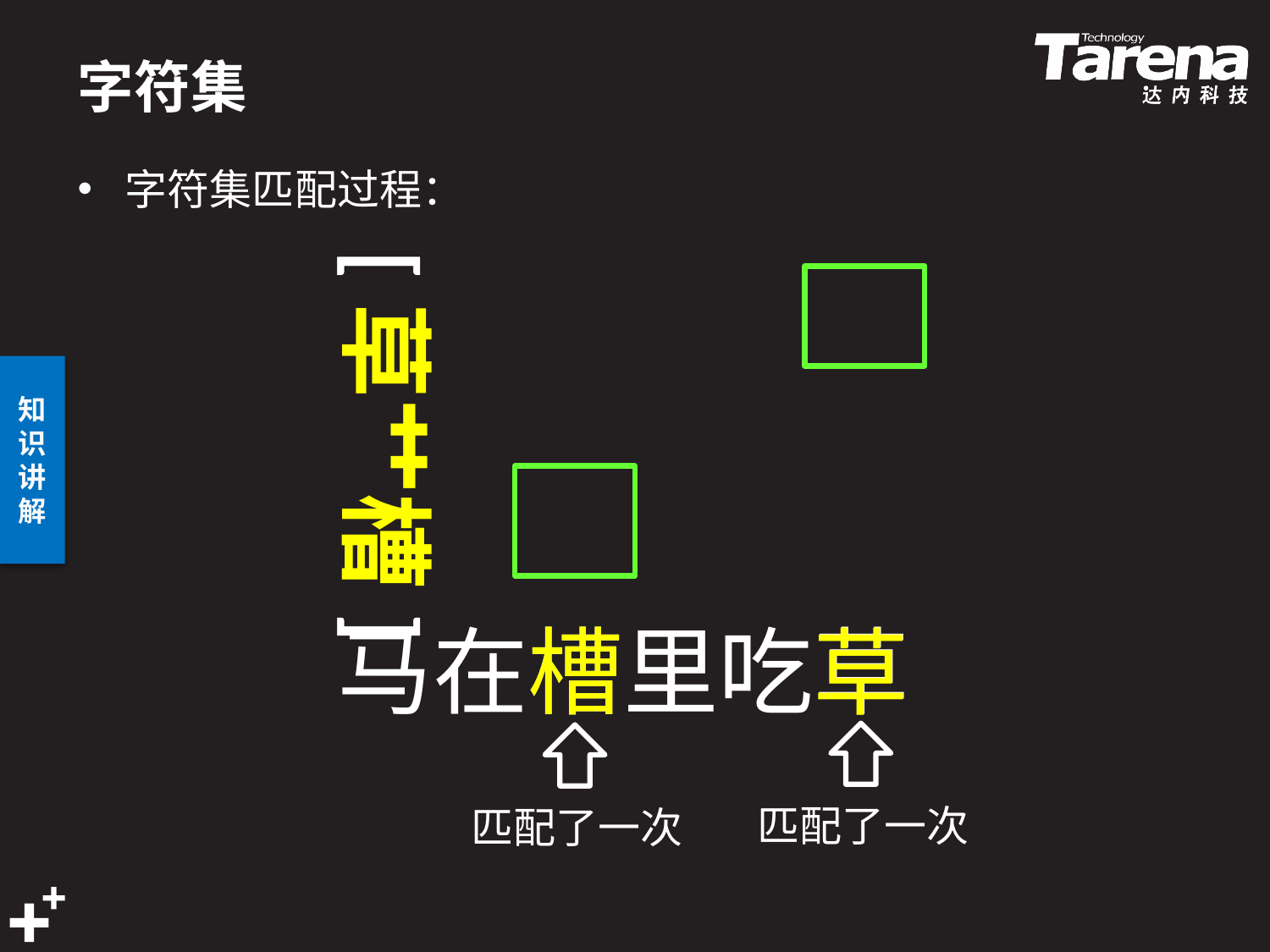

# 字符集
字符集匹配过程：
[草艹槽]

槽
马在槽里吃草
草

匹配了一次
匹配了一次